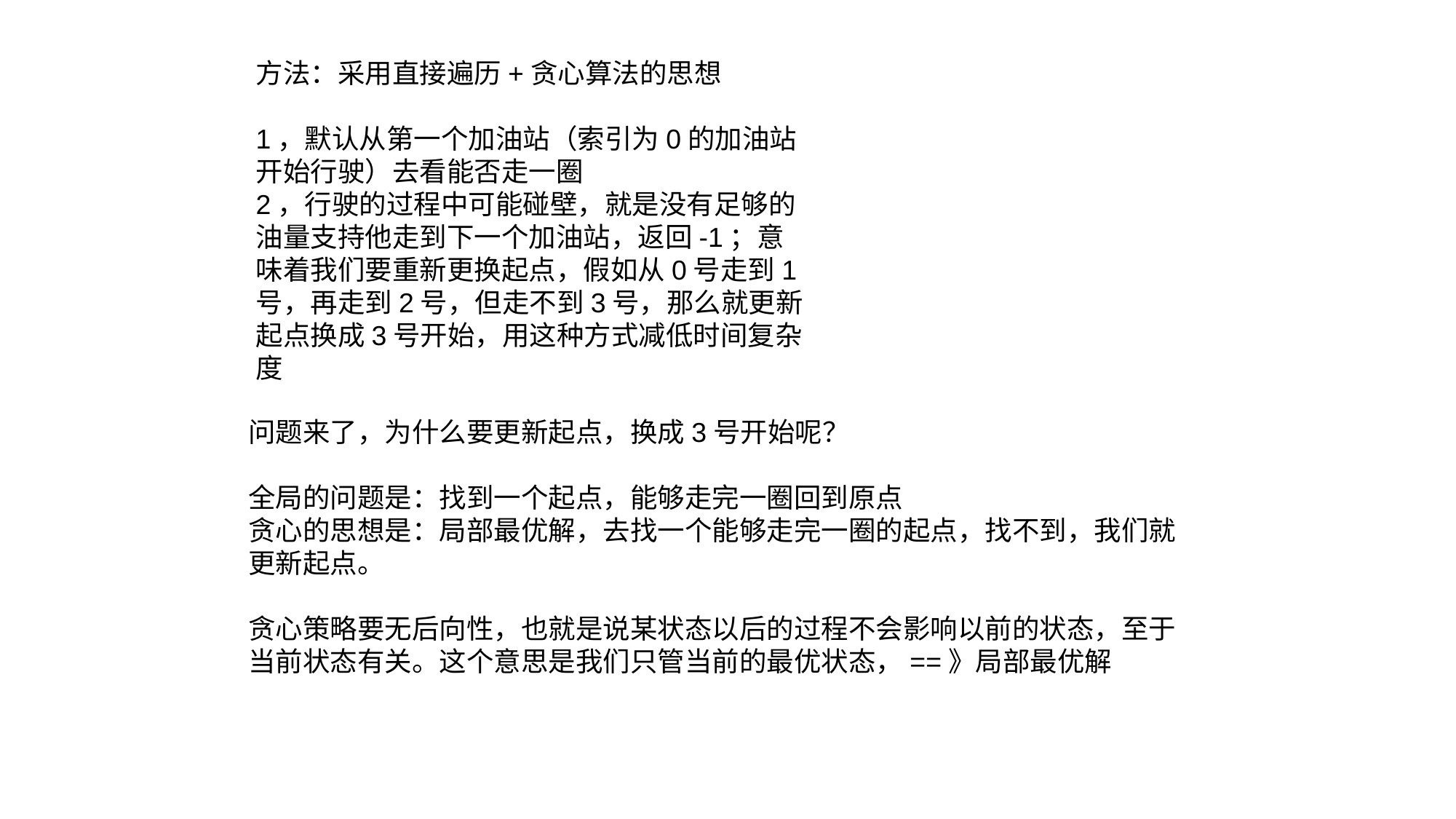

方法：采用直接遍历+贪心算法的思想

1，默认从第一个加油站（索引为0的加油站开始行驶）去看能否走一圈
2，行驶的过程中可能碰壁，就是没有足够的油量支持他走到下一个加油站，返回-1；意味着我们要重新更换起点，假如从0号走到1号，再走到2号，但走不到3号，那么就更新起点换成3号开始，用这种方式减低时间复杂度
问题来了，为什么要更新起点，换成3号开始呢？

全局的问题是：找到一个起点，能够走完一圈回到原点
贪心的思想是：局部最优解，去找一个能够走完一圈的起点，找不到，我们就更新起点。

贪心策略要无后向性，也就是说某状态以后的过程不会影响以前的状态，至于当前状态有关。这个意思是我们只管当前的最优状态，==》局部最优解